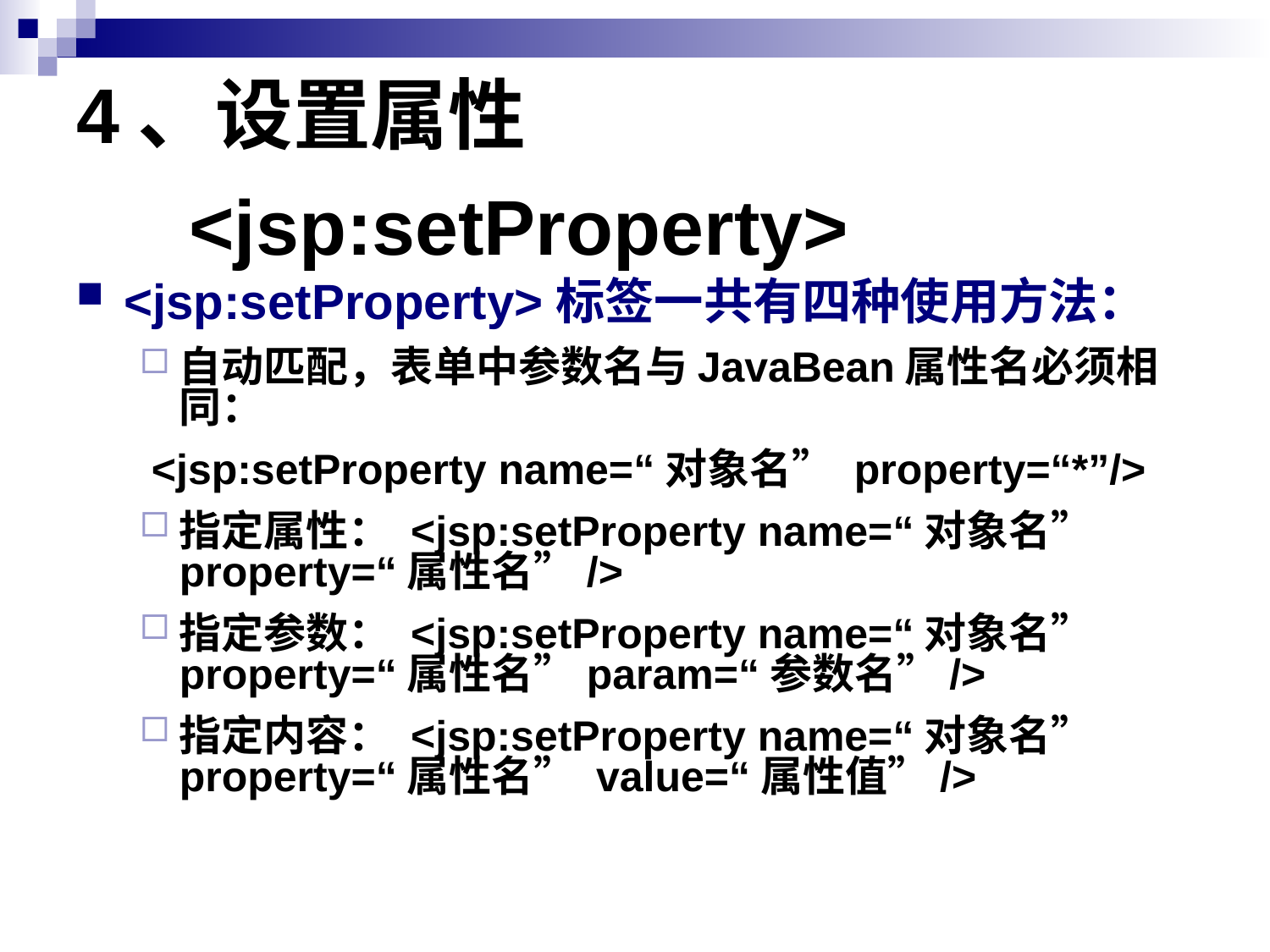

# 4、设置属性<jsp:setProperty>
<jsp:setProperty>标签一共有四种使用方法：
自动匹配，表单中参数名与JavaBean属性名必须相同：
 <jsp:setProperty name=“对象名” property=“*”/>
指定属性： <jsp:setProperty name=“对象名” property=“属性名”/>
指定参数： <jsp:setProperty name=“对象名” property=“属性名”param=“参数名”/>
指定内容： <jsp:setProperty name=“对象名” property=“属性名” value=“属性值”/>

12